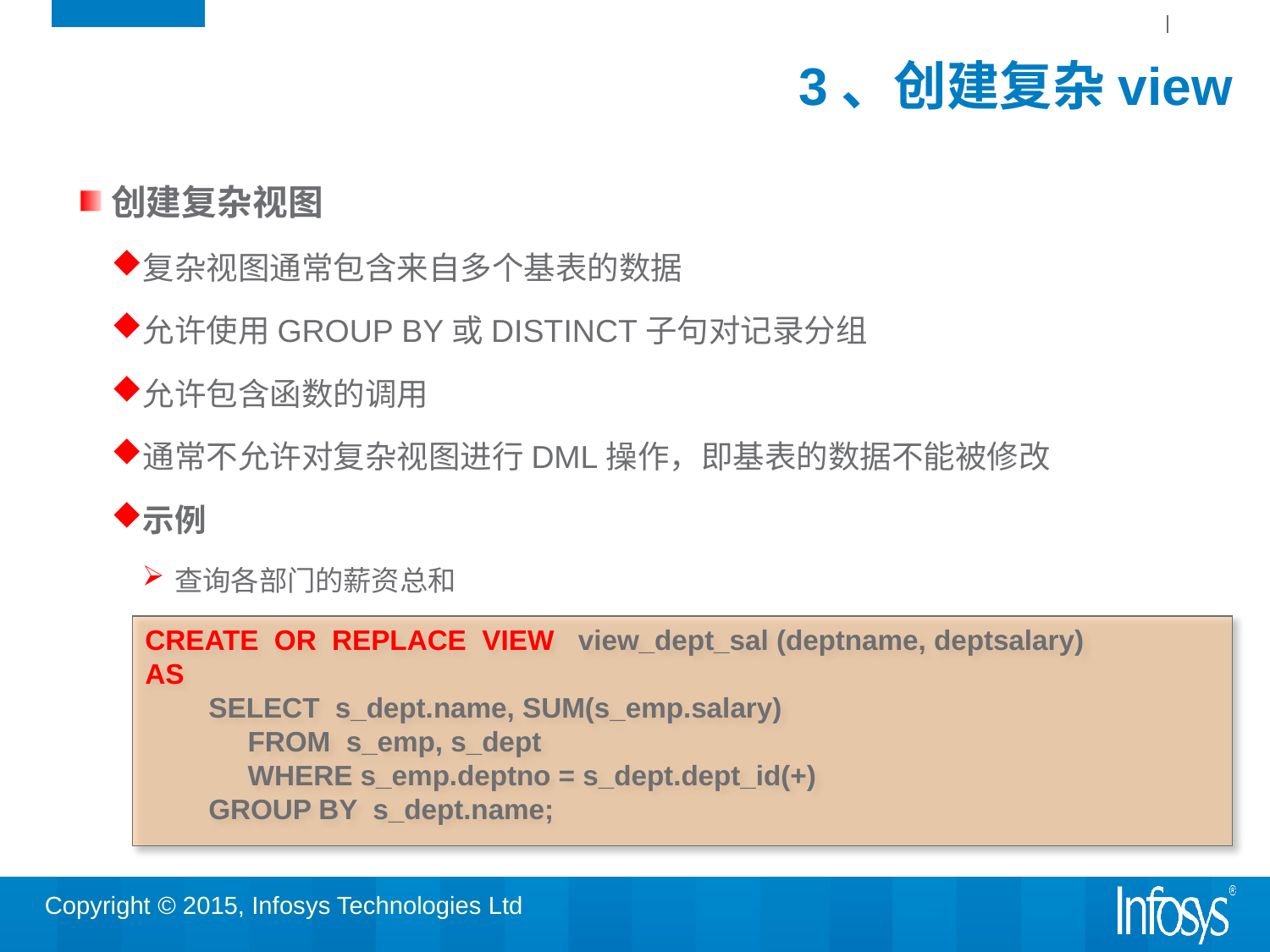

# 3、创建复杂view
创建复杂视图
复杂视图通常包含来自多个基表的数据
允许使用GROUP BY或DISTINCT子句对记录分组
允许包含函数的调用
通常不允许对复杂视图进行DML操作，即基表的数据不能被修改
示例
查询各部门的薪资总和

CREATE  OR  REPLACE  VIEW   view_dept_sal (deptname, deptsalary)
AS
SELECT  s_dept.name, SUM(s_emp.salary)
     FROM  s_emp, s_dept
     WHERE s_emp.deptno = s_dept.dept_id(+)
GROUP BY  s_dept.name;